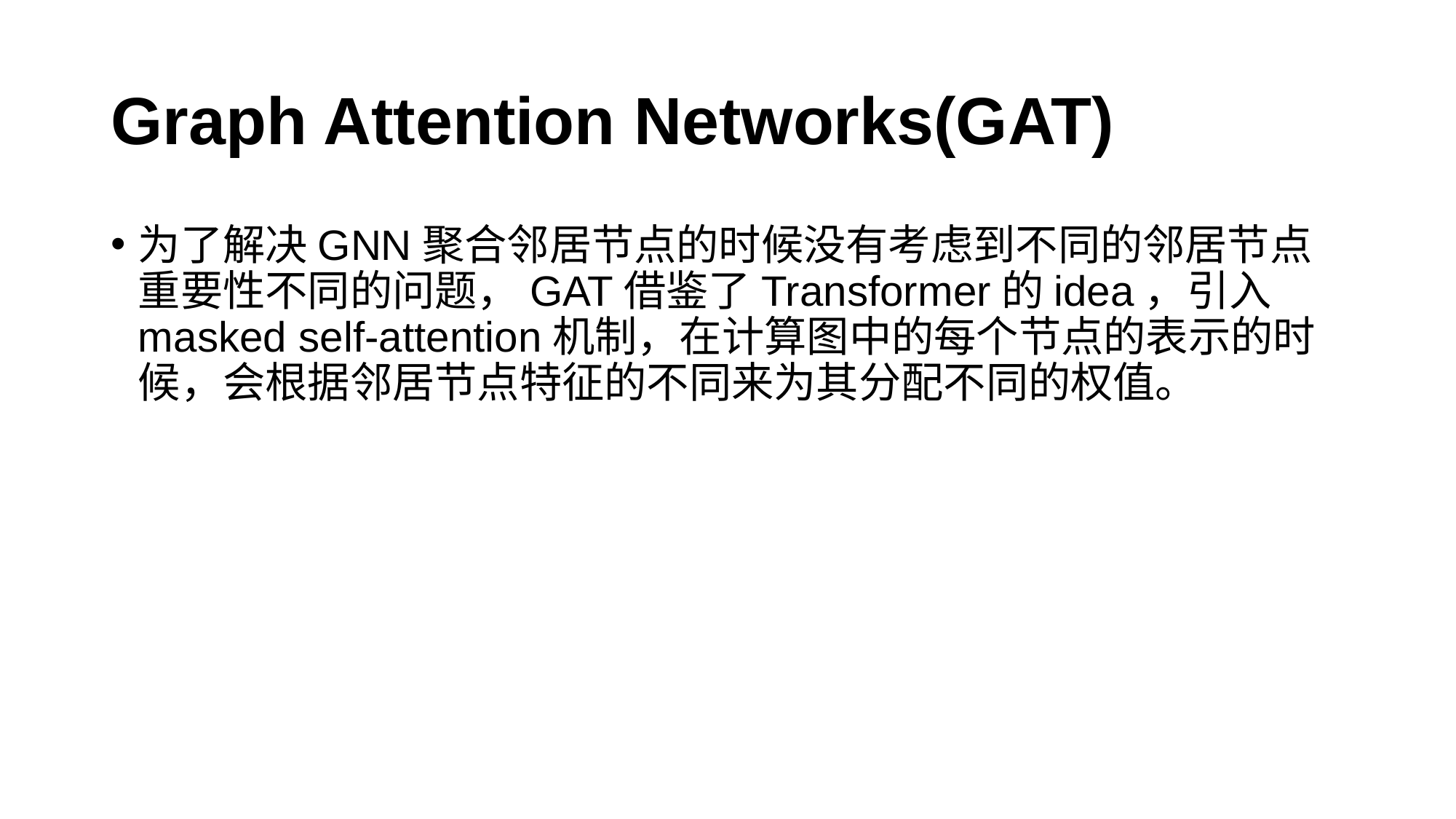

# Graph Attention Networks(GAT)
为了解决GNN聚合邻居节点的时候没有考虑到不同的邻居节点重要性不同的问题，GAT借鉴了Transformer的idea，引入masked self-attention机制，在计算图中的每个节点的表示的时候，会根据邻居节点特征的不同来为其分配不同的权值。